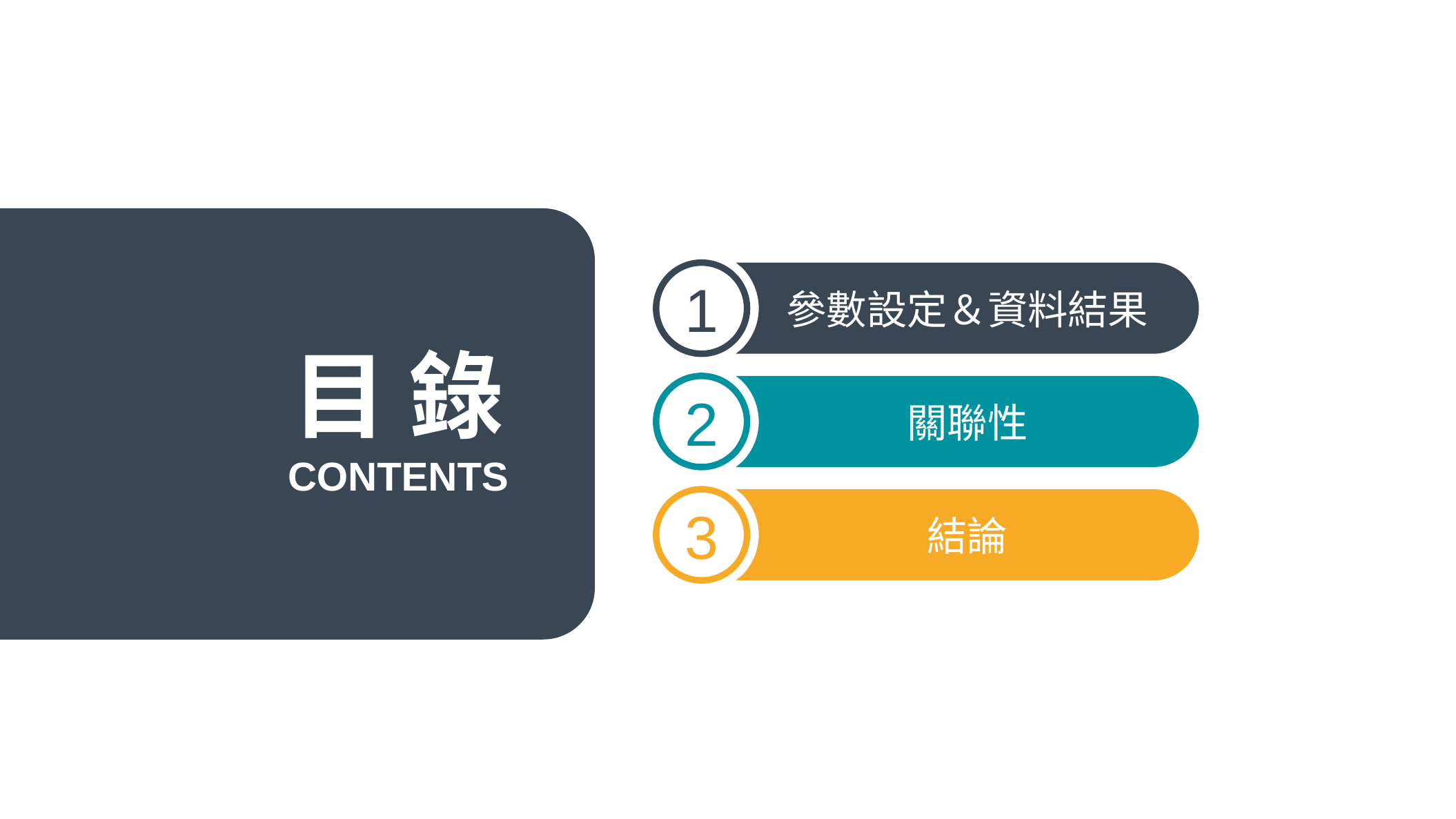

1
參數設定＆資料結果
目 錄
2
關聯性
CONTENTS
3
結論